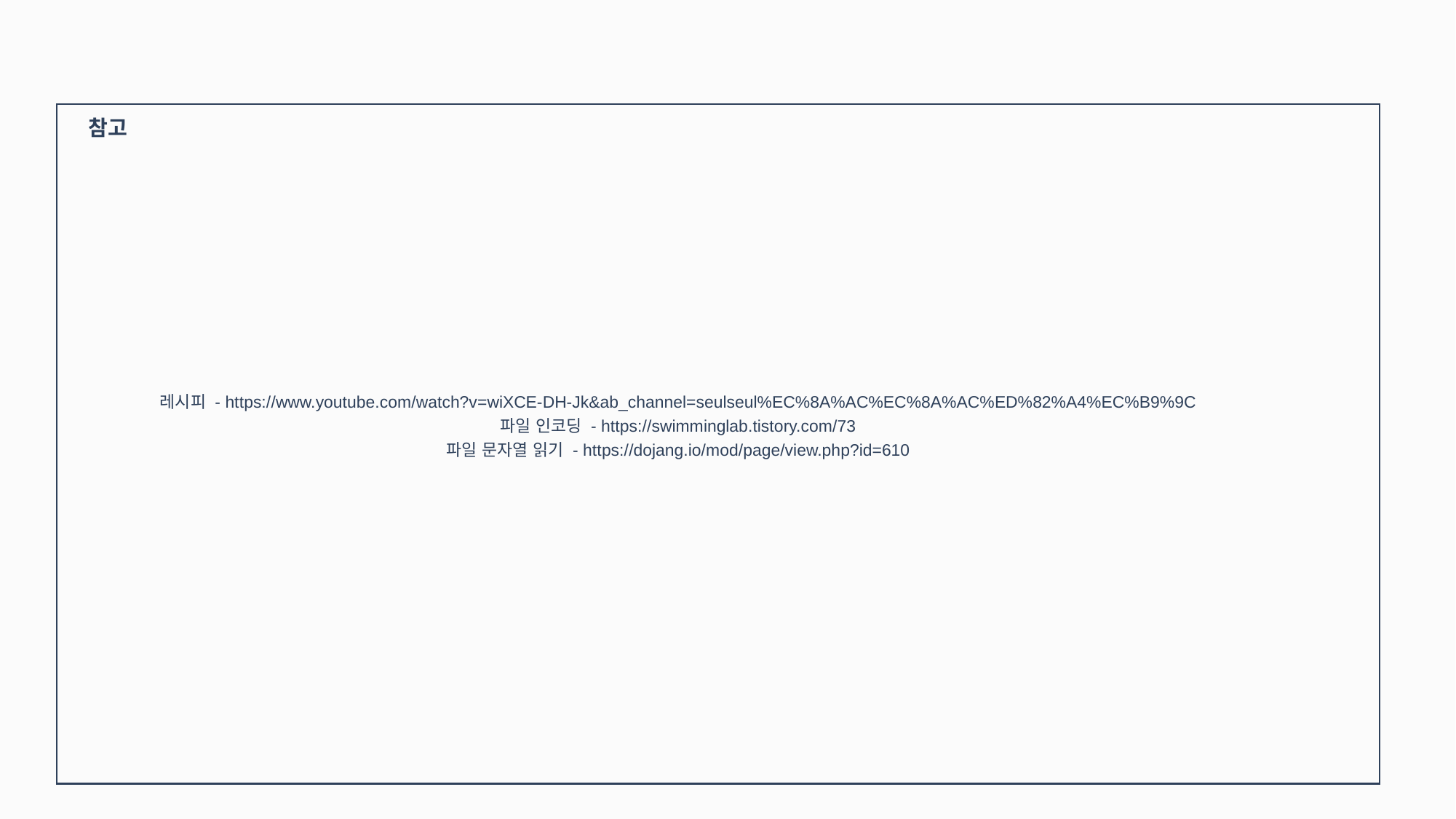

참고
레시피 - https://www.youtube.com/watch?v=wiXCE-DH-Jk&ab_channel=seulseul%EC%8A%AC%EC%8A%AC%ED%82%A4%EC%B9%9C
파일 인코딩 - https://swimminglab.tistory.com/73
파일 문자열 읽기 - https://dojang.io/mod/page/view.php?id=610